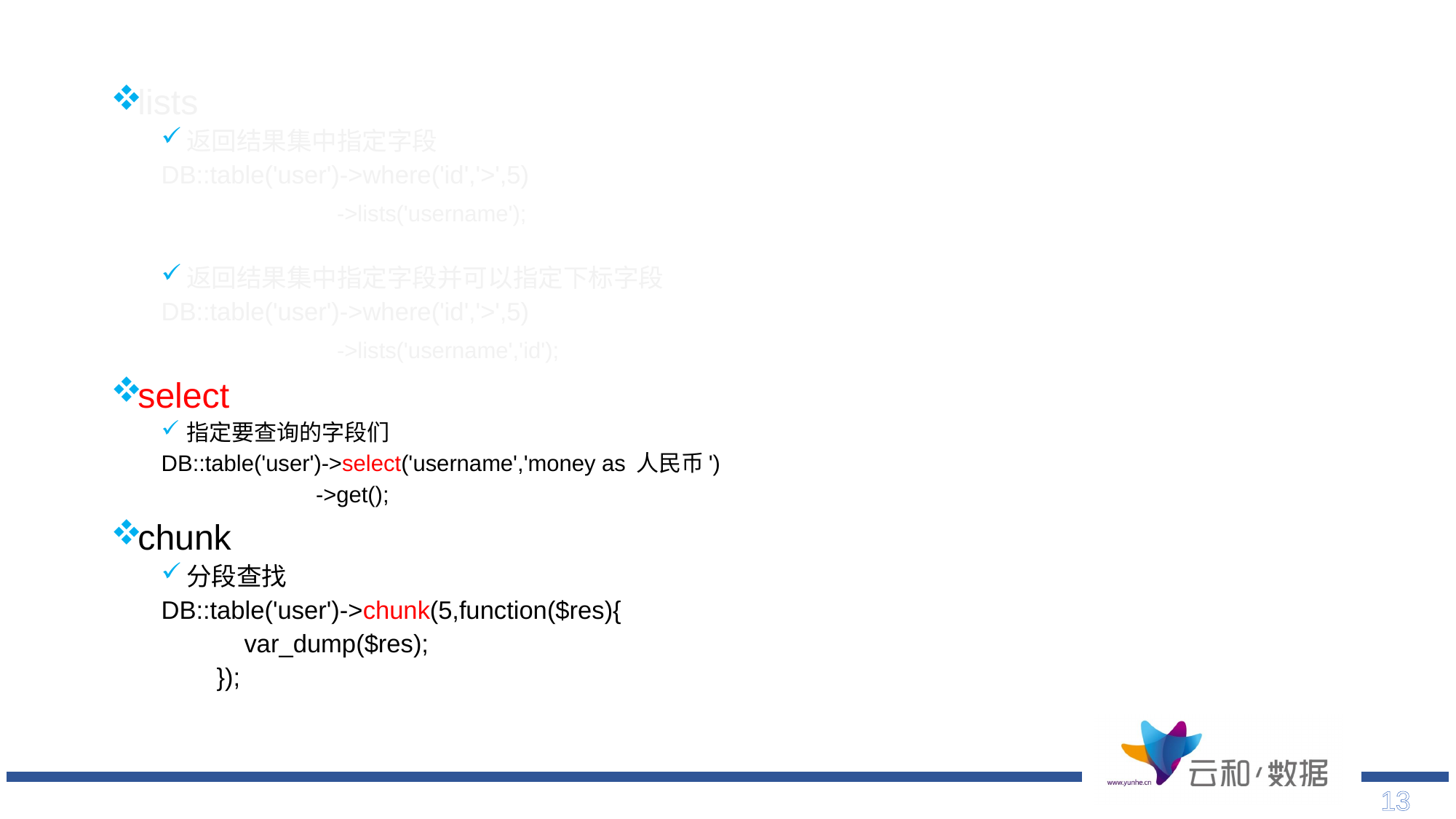

lists
返回结果集中指定字段
DB::table('user')->where('id','>',5)
                     ->lists('username');

返回结果集中指定字段并可以指定下标字段
DB::table('user')->where('id','>',5)
                     ->lists('username','id');
select
指定要查询的字段们
DB::table('user')->select('username','money as 人民币')
                         ->get();
chunk
分段查找
DB::table('user')->chunk(5,function($res){
            var_dump($res);
        });